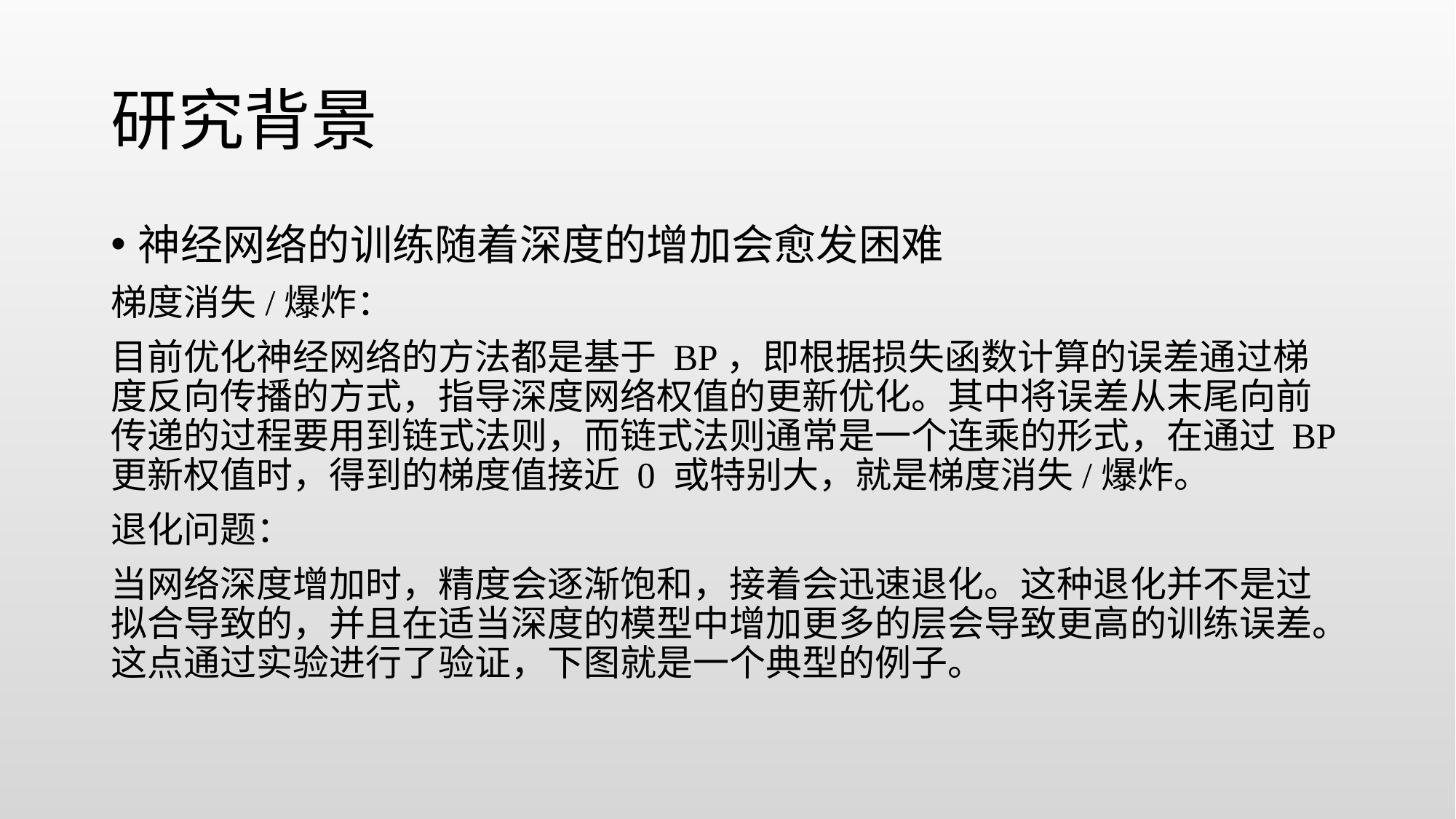

# 研究背景
神经网络的训练随着深度的增加会愈发困难
梯度消失/爆炸：
目前优化神经网络的方法都是基于 BP，即根据损失函数计算的误差通过梯度反向传播的方式，指导深度网络权值的更新优化。其中将误差从末尾向前传递的过程要用到链式法则，而链式法则通常是一个连乘的形式，在通过 BP 更新权值时，得到的梯度值接近 0 或特别大，就是梯度消失/爆炸。
退化问题：
当网络深度增加时，精度会逐渐饱和，接着会迅速退化。这种退化并不是过拟合导致的，并且在适当深度的模型中增加更多的层会导致更高的训练误差。这点通过实验进行了验证，下图就是一个典型的例子。